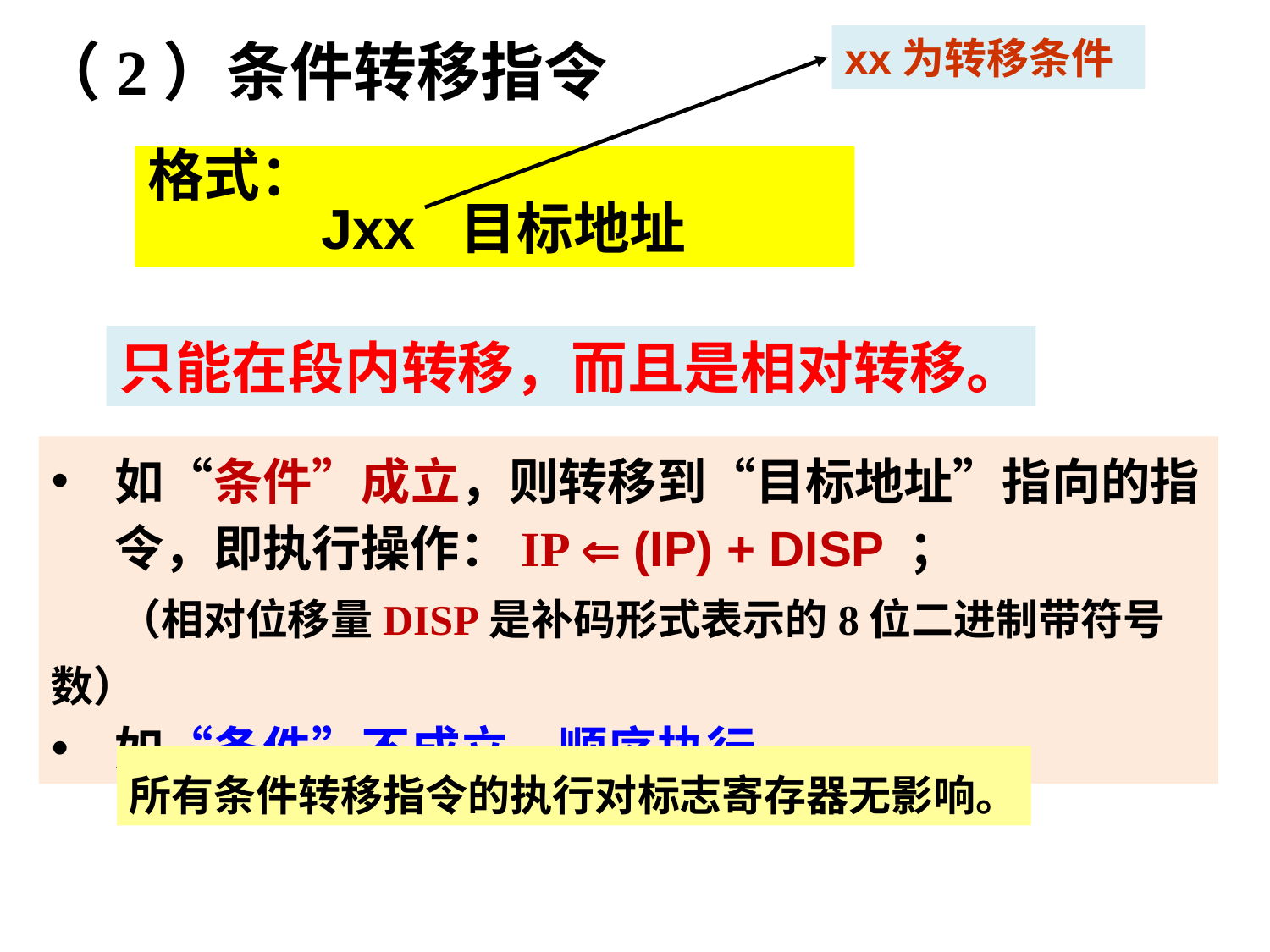

（2）条件转移指令
xx为转移条件

格式：
	   Jxx  目标地址
只能在段内转移，而且是相对转移。
如“条件”成立，则转移到“目标地址”指向的指令，即执行操作：IP ⇐ (IP) + DISP ；
      （相对位移量DISP是补码形式表示的8位二进制带符号数）
如“条件”不成立，顺序执行。
所有条件转移指令的执行对标志寄存器无影响。
74